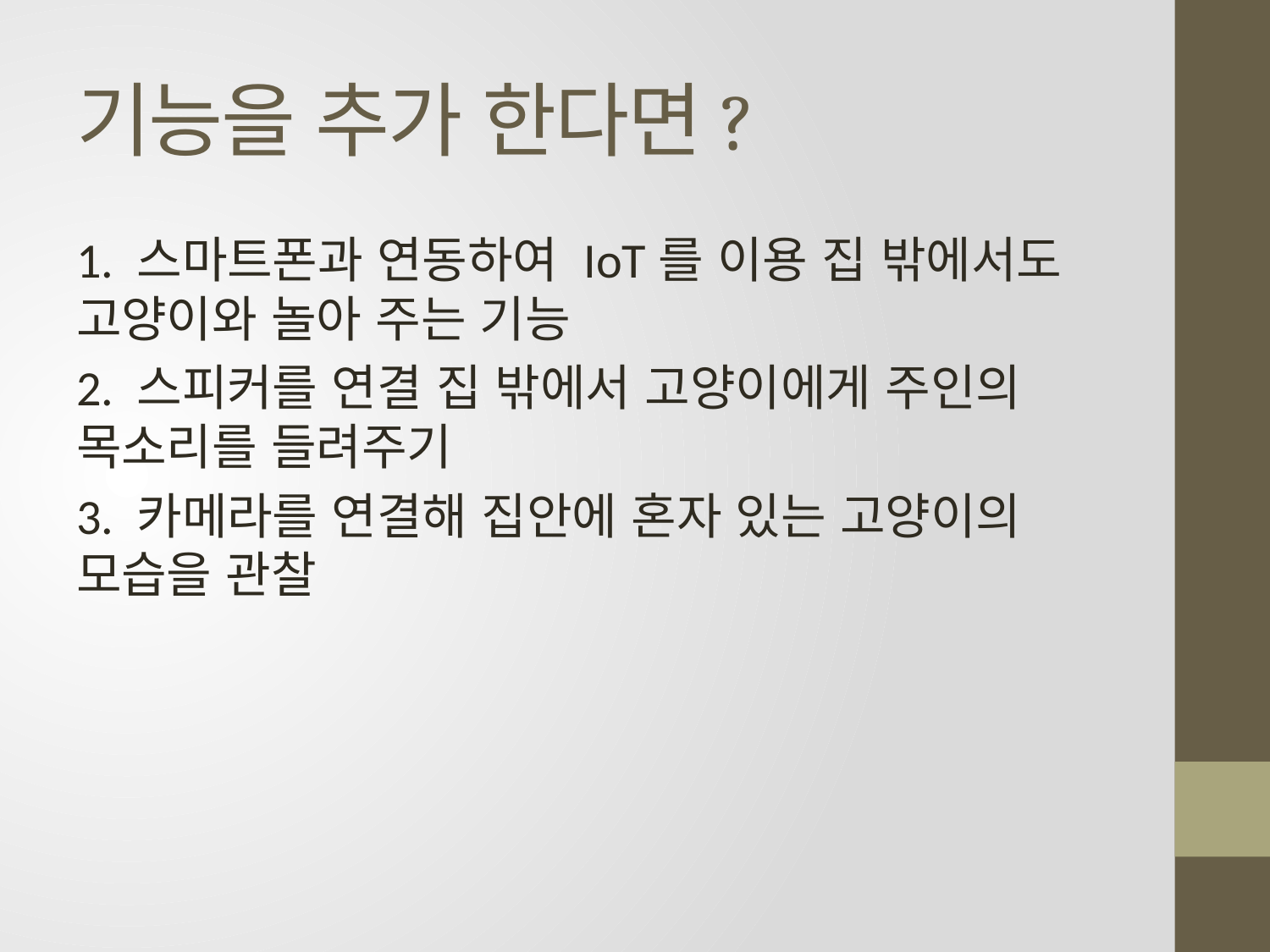

# 기능을 추가 한다면?
1. 스마트폰과 연동하여 IoT를 이용 집 밖에서도 고양이와 놀아 주는 기능
2. 스피커를 연결 집 밖에서 고양이에게 주인의 목소리를 들려주기
3. 카메라를 연결해 집안에 혼자 있는 고양이의 모습을 관찰